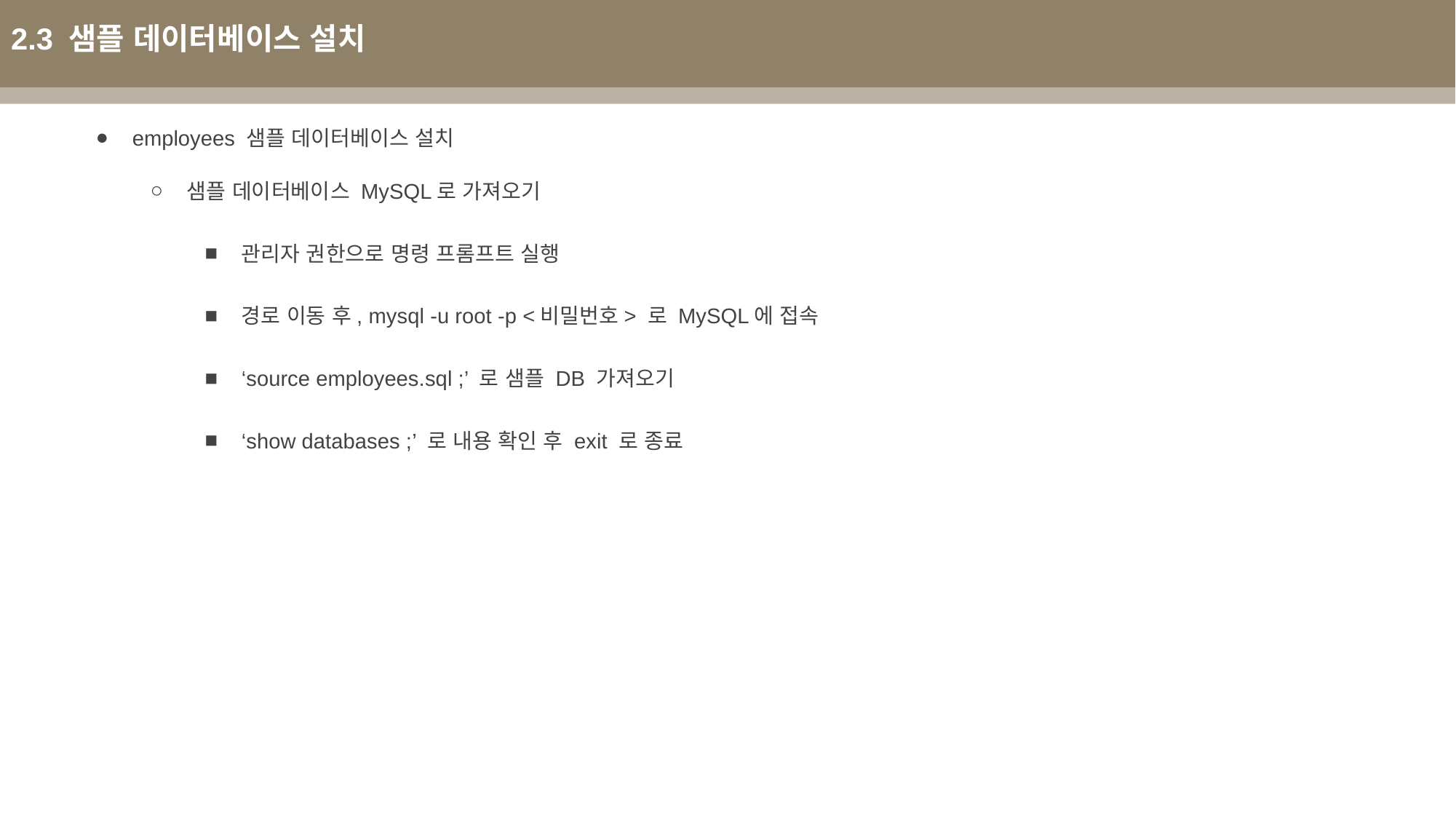

2.3 샘플 데이터베이스 설치
employees 샘플 데이터베이스 설치
샘플 데이터베이스 MySQL로 가져오기
관리자 권한으로 명령 프롬프트 실행
경로 이동 후, mysql -u root -p <비밀번호> 로 MySQL에 접속
‘source employees.sql ;’ 로 샘플 DB 가져오기
‘show databases ;’ 로 내용 확인 후 exit 로 종료